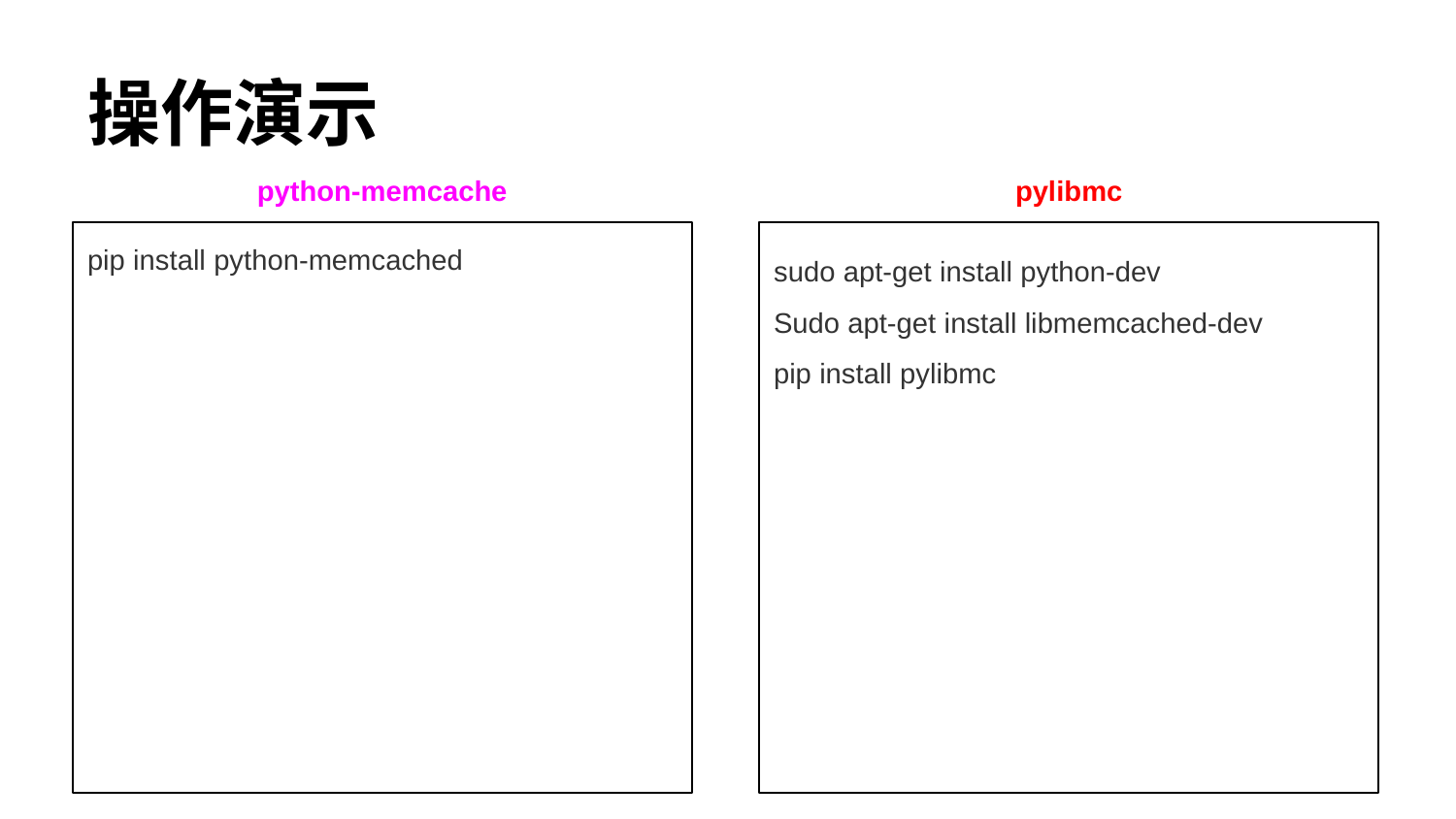

# 操作演示
python-memcache
pylibmc
sudo apt-get install python-dev
Sudo apt-get install libmemcached-dev
pip install pylibmc
pip install python-memcached